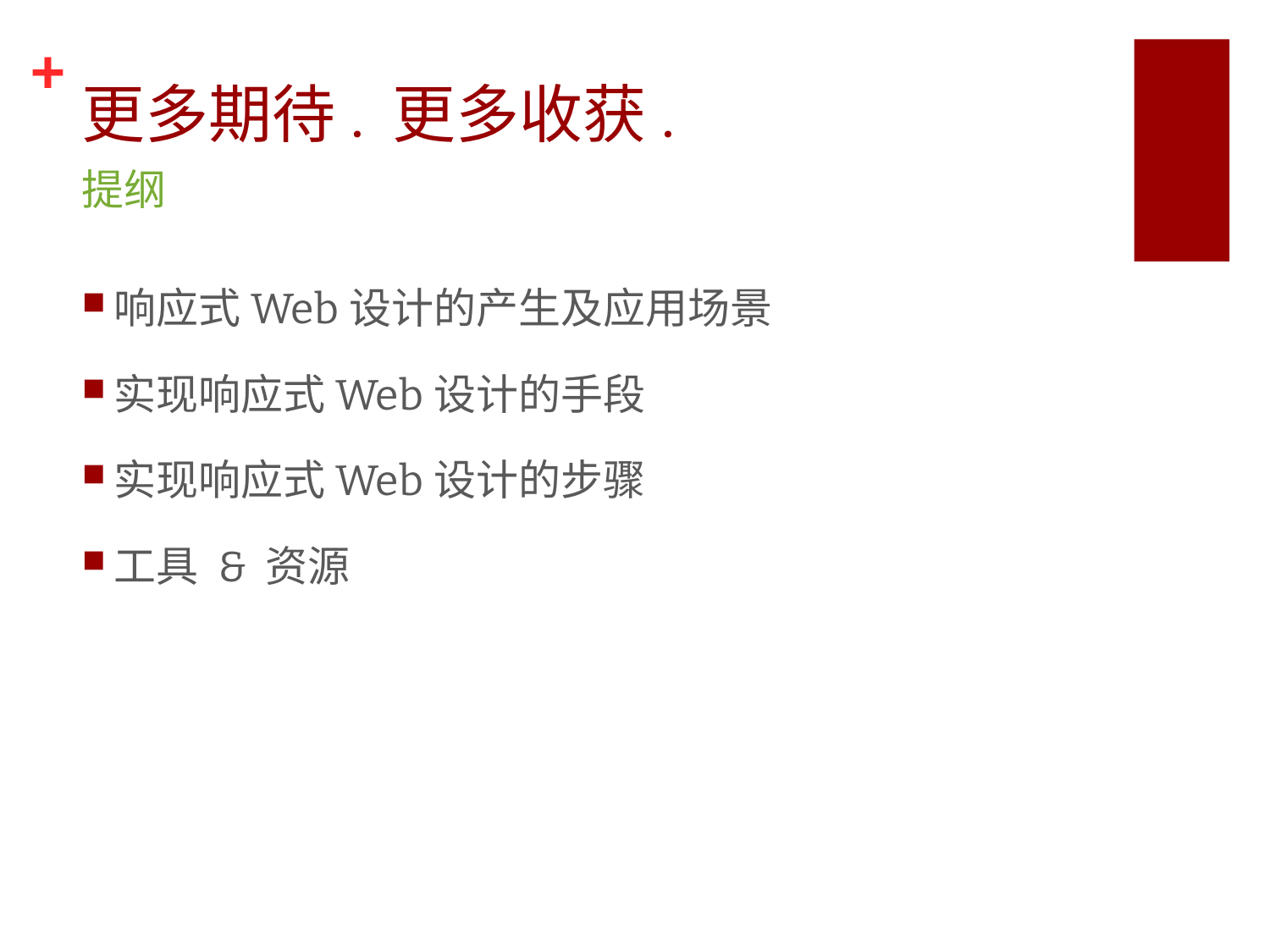

# 更多期待. 更多收获.
提纲
响应式Web设计的产生及应用场景
实现响应式Web设计的手段
实现响应式Web设计的步骤
工具 & 资源